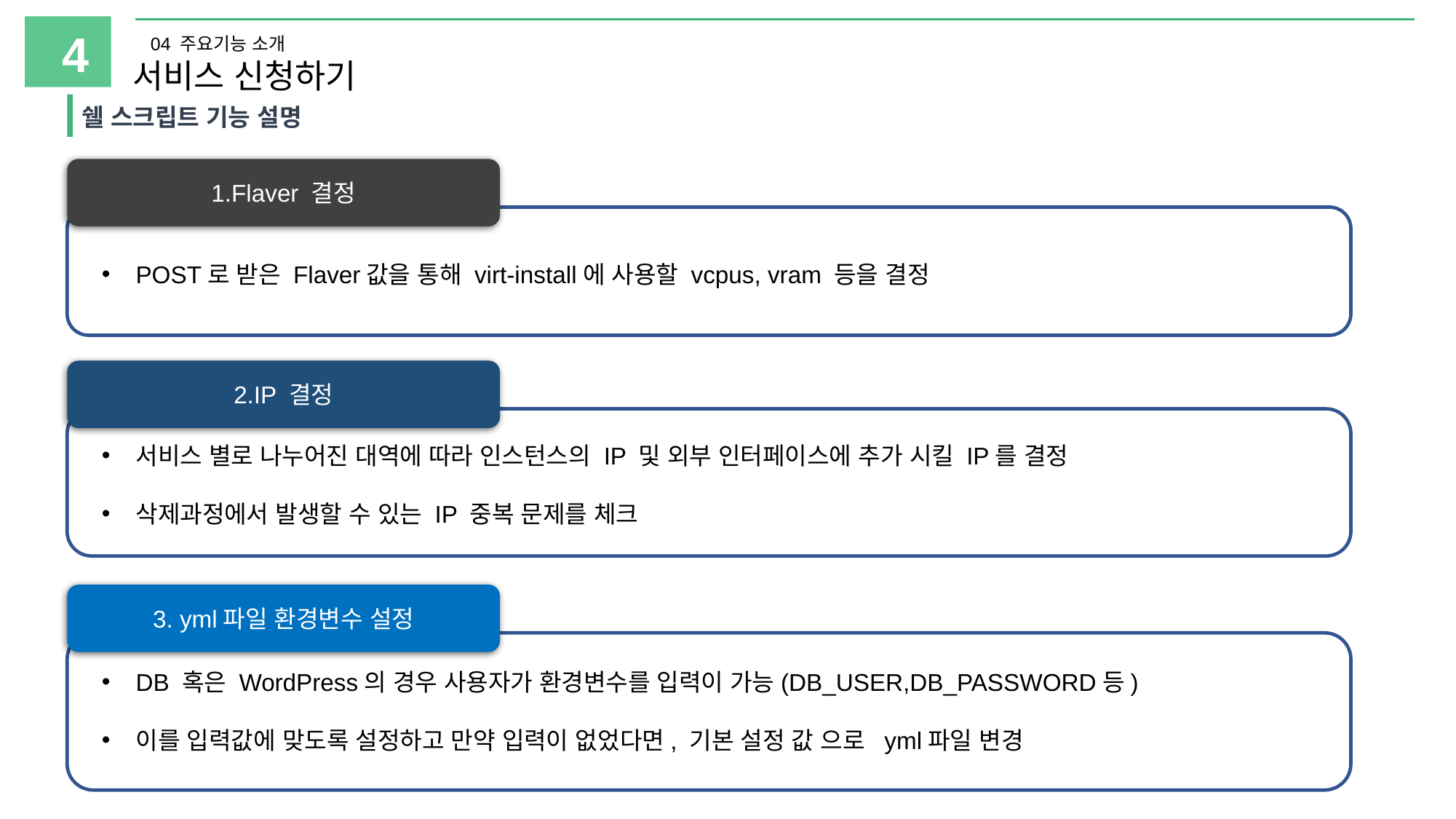

4
04 주요기능 소개
서비스 신청하기

쉘 스크립트 기능 설명
1.Flaver 결정

POST로 받은 Flaver값을 통해 virt-install에 사용할 vcpus, vram 등을 결정
2.IP 결정

서비스 별로 나누어진 대역에 따라 인스턴스의 IP 및 외부 인터페이스에 추가 시킬 IP를 결정

삭제과정에서 발생할 수 있는 IP 중복 문제를 체크
3. yml파일 환경변수 설정

DB 혹은 WordPress의 경우 사용자가 환경변수를 입력이 가능(DB_USER,DB_PASSWORD등)

이를 입력값에 맞도록 설정하고 만약 입력이 없었다면, 기본 설정 값 으로  yml파일 변경